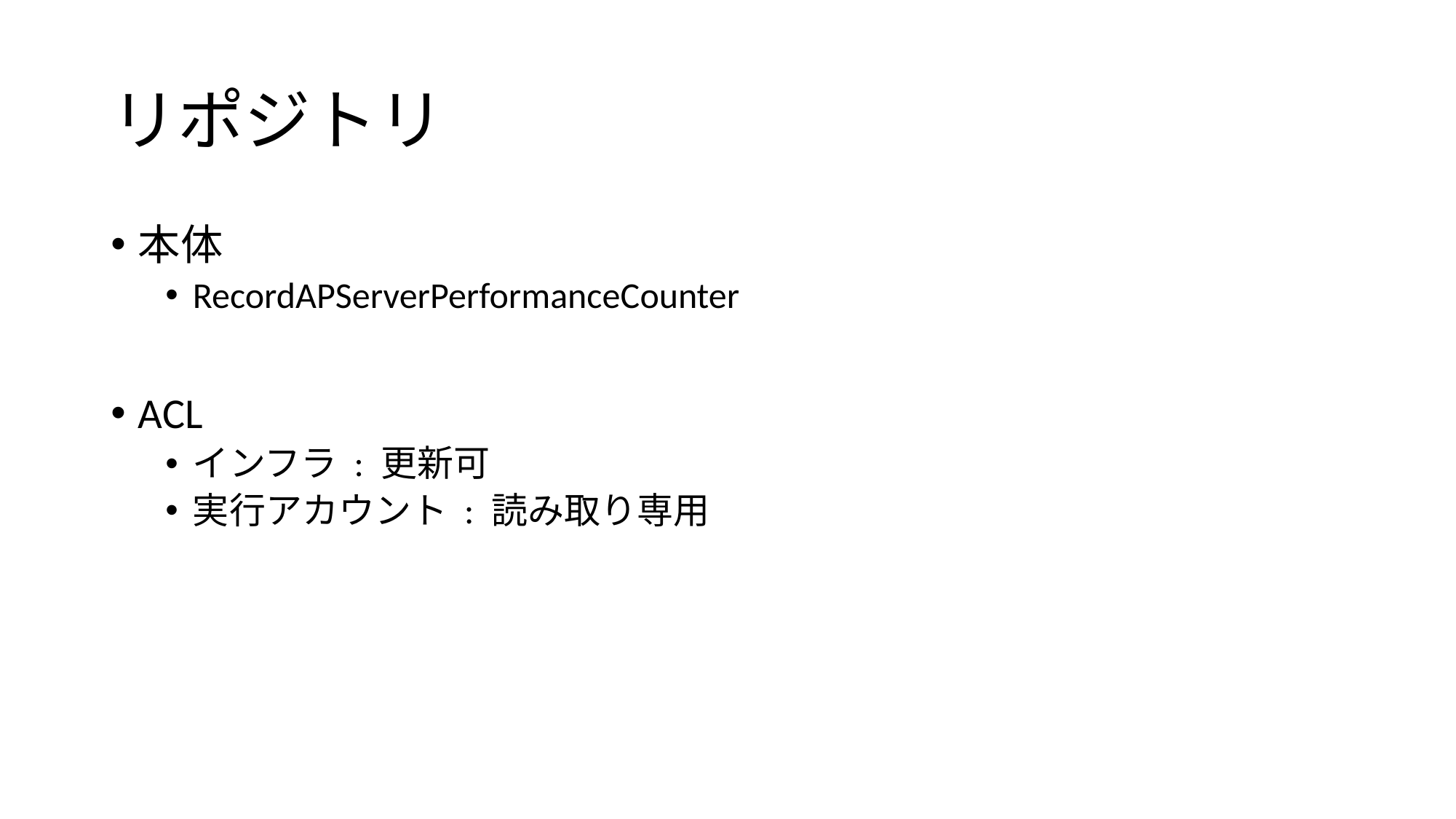

# リポジトリ
本体
RecordAPServerPerformanceCounter

ACL
インフラ : 更新可
実行アカウント : 読み取り専用